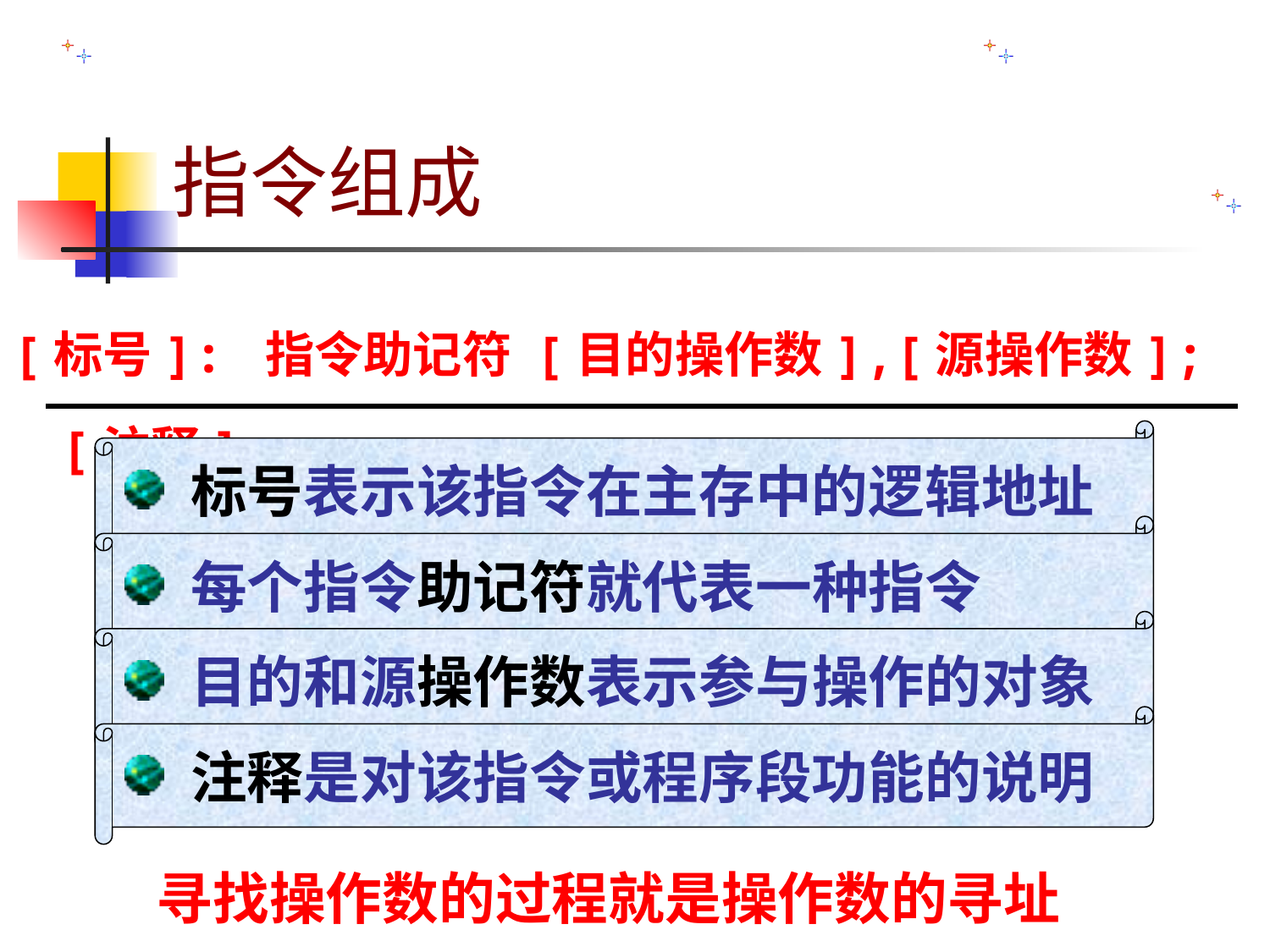

# 指令组成
[标号]: 指令助记符 [目的操作数],[源操作数];[注释]
 标号表示该指令在主存中的逻辑地址
 每个指令助记符就代表一种指令
 目的和源操作数表示参与操作的对象
 注释是对该指令或程序段功能的说明
寻找操作数的过程就是操作数的寻址
3